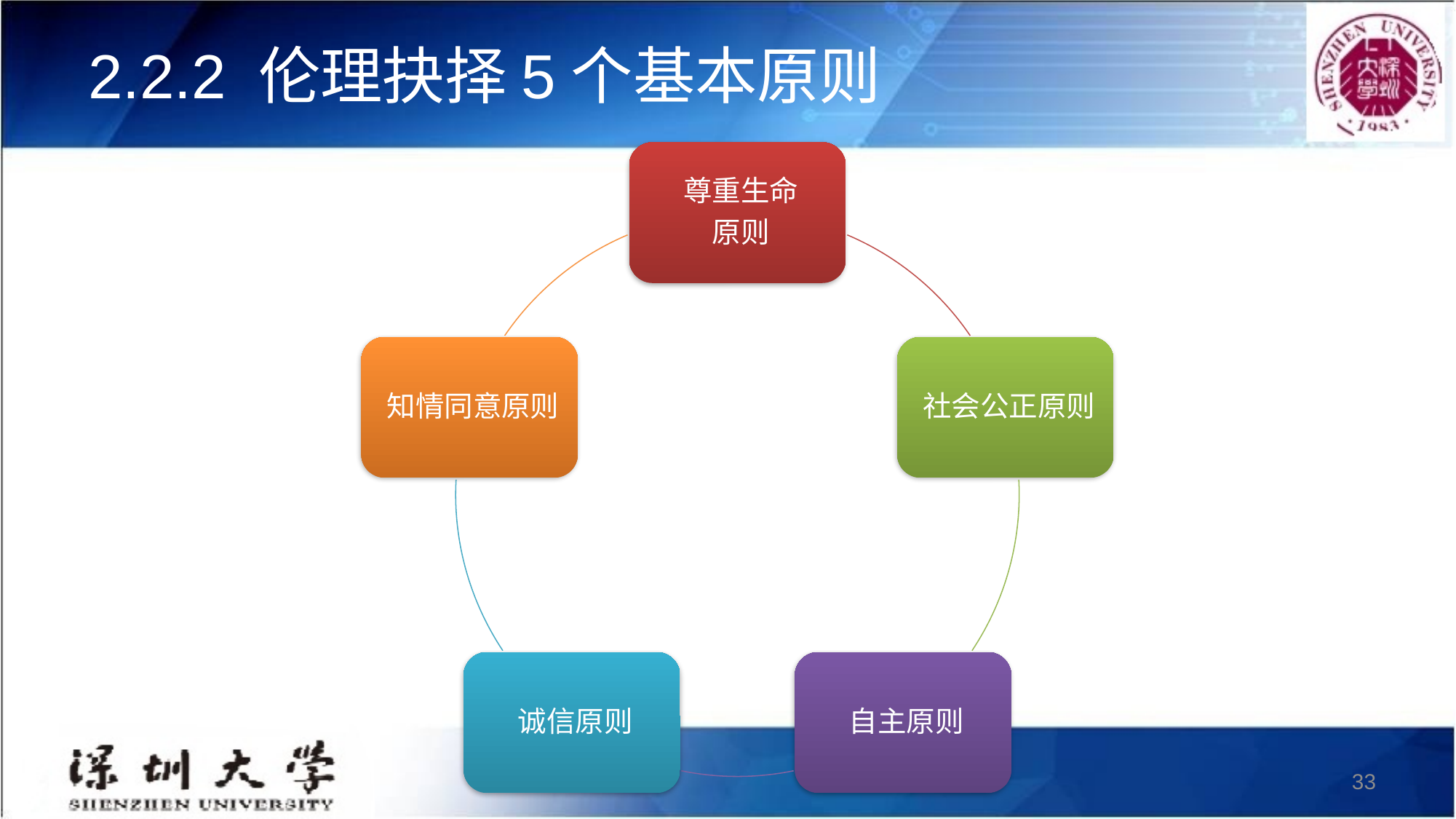

# 2.2.2 伦理抉择5个基本原则
尊重生命
原则
社会公正原则
自主原则
诚信原则
知情同意原则
33